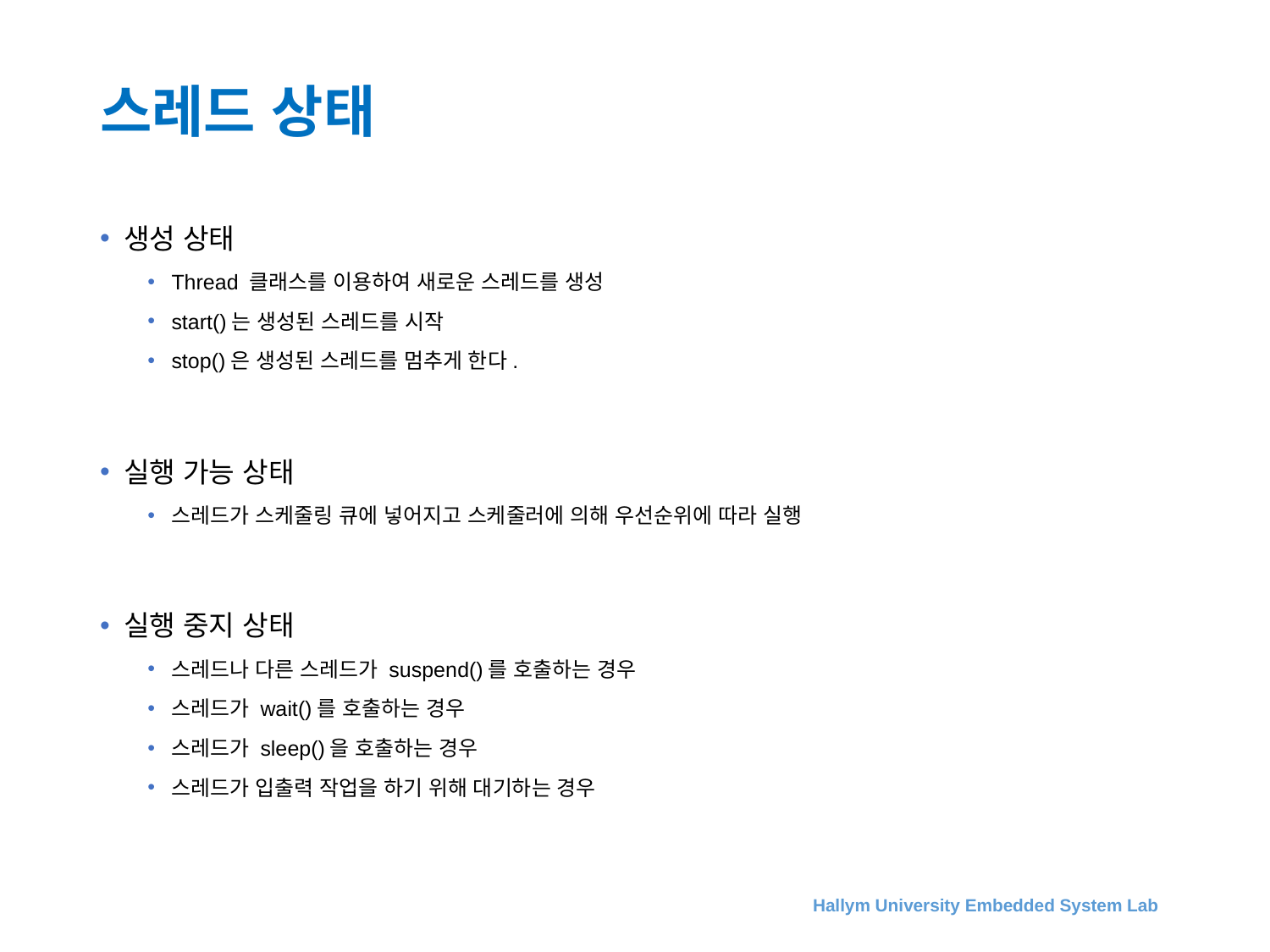

# 스레드 상태
생성 상태
Thread 클래스를 이용하여 새로운 스레드를 생성
start()는 생성된 스레드를 시작
stop()은 생성된 스레드를 멈추게 한다.

실행 가능 상태
스레드가 스케줄링 큐에 넣어지고 스케줄러에 의해 우선순위에 따라 실행

실행 중지 상태
스레드나 다른 스레드가 suspend()를 호출하는 경우
스레드가 wait()를 호출하는 경우
스레드가 sleep()을 호출하는 경우
스레드가 입출력 작업을 하기 위해 대기하는 경우

Hallym University Embedded System Lab